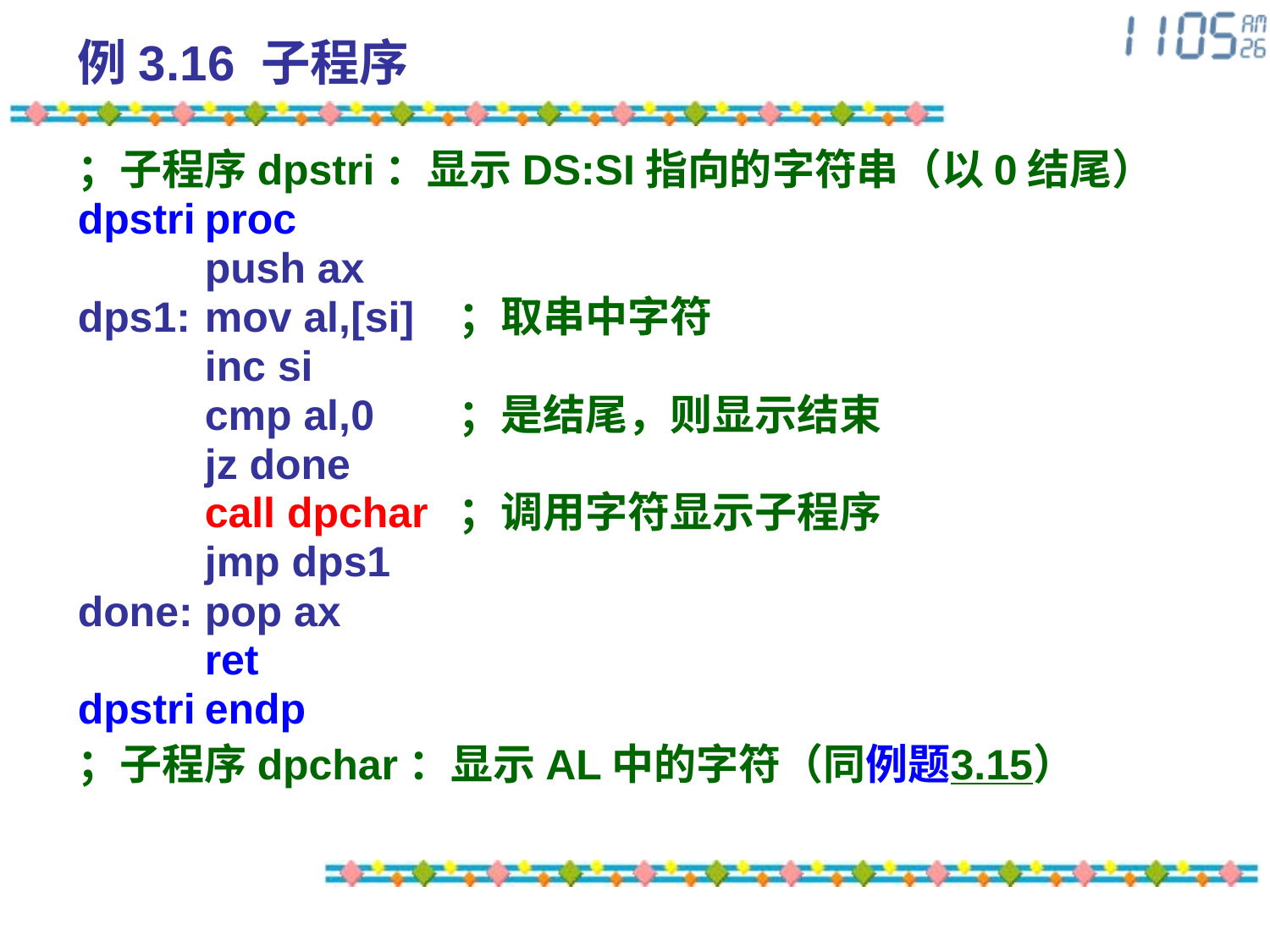

# 例3.16 子程序
；子程序dpstri：显示DS:SI指向的字符串（以0结尾）
dpstri	proc
	push ax
dps1:	mov al,[si]	；取串中字符
	inc si
	cmp al,0	；是结尾，则显示结束
	jz done
	call dpchar	；调用字符显示子程序
	jmp dps1
done:	pop ax
	ret
dpstri	endp
；子程序dpchar：显示AL中的字符（同例题3.15）